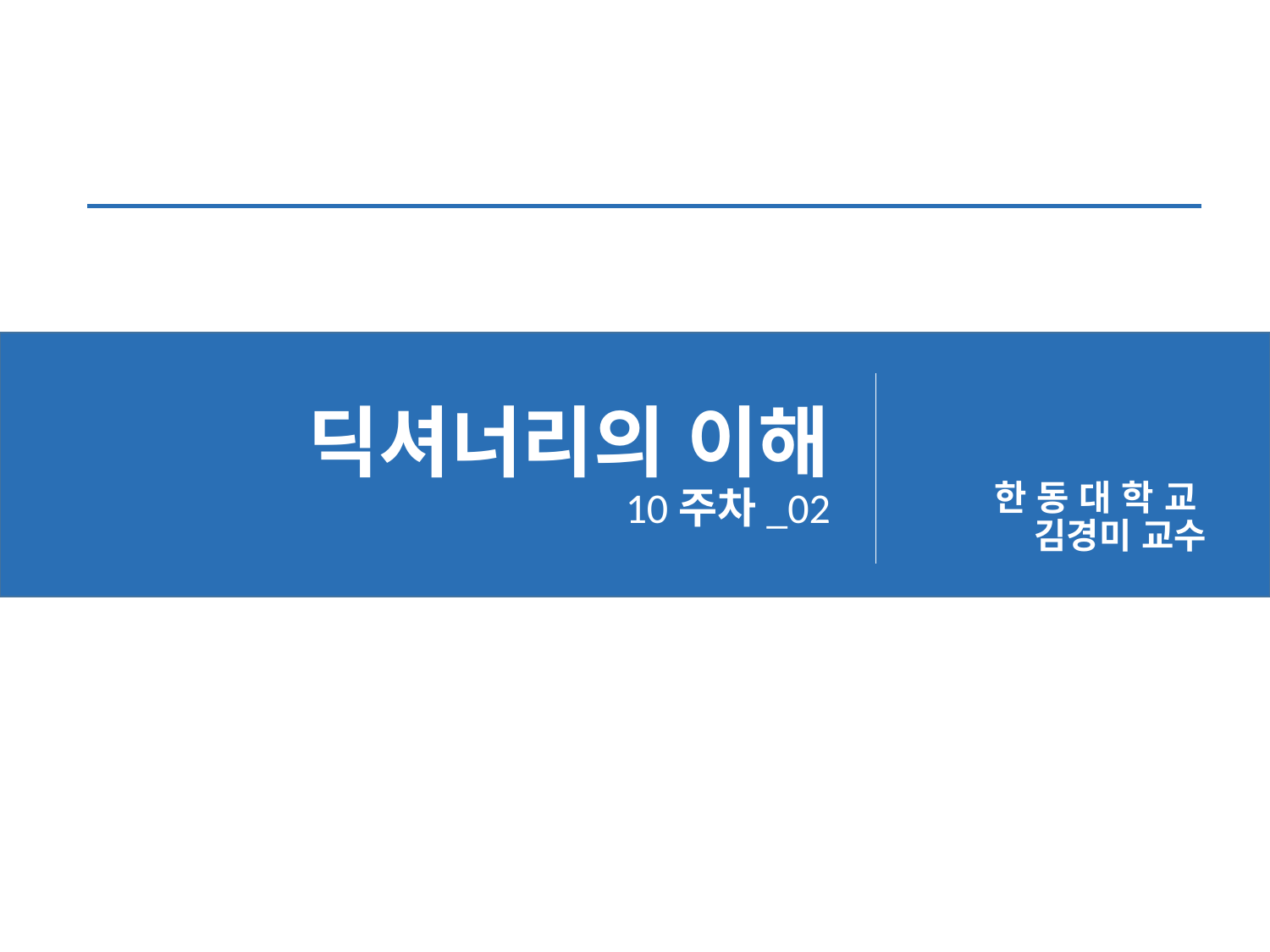

# 딕셔너리의 이해 10주차_02
한 동 대 학 교
김경미 교수